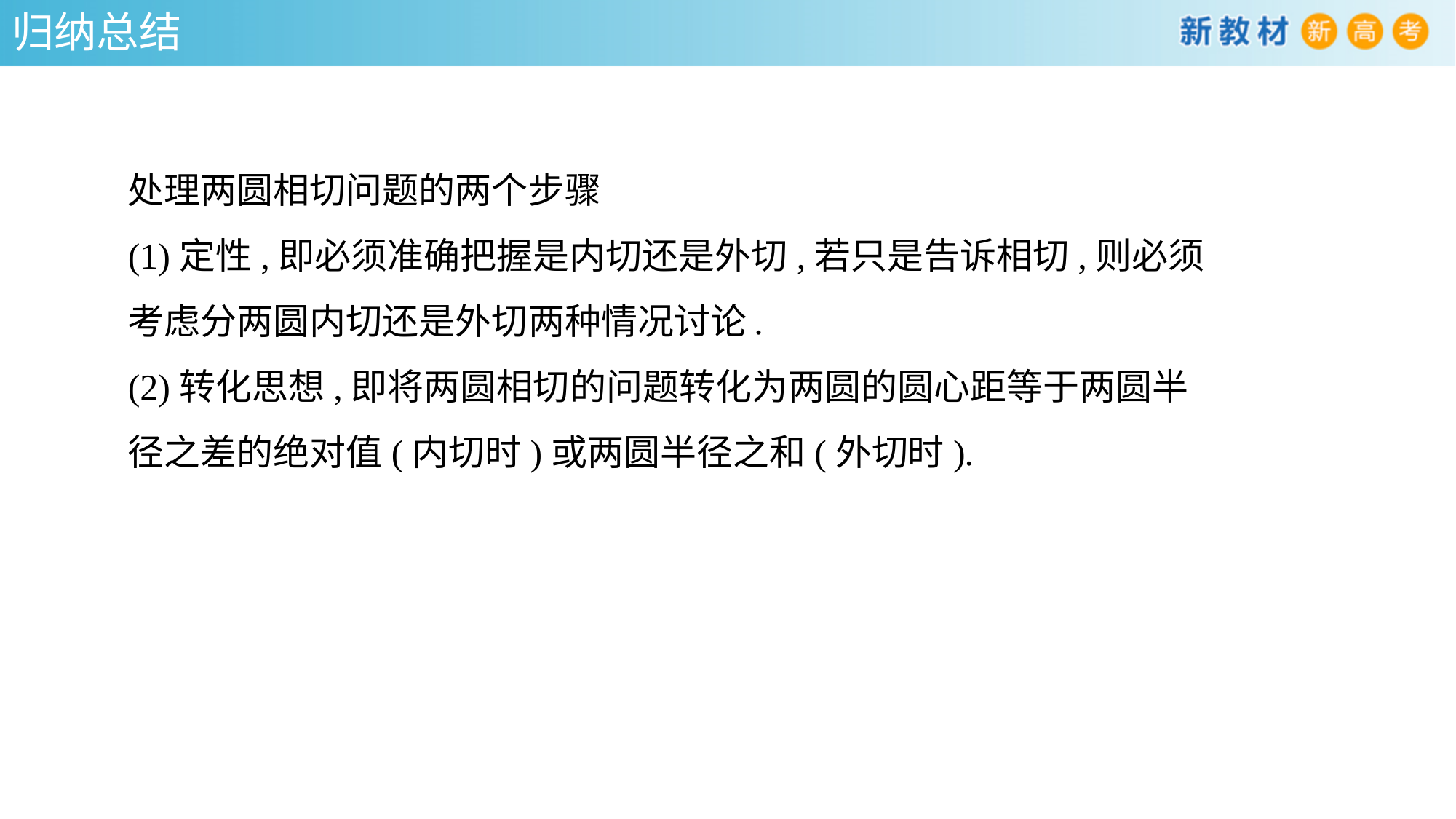

归纳总结
处理两圆相切问题的两个步骤
(1)定性,即必须准确把握是内切还是外切,若只是告诉相切,则必须考虑分两圆内切还是外切两种情况讨论.
(2)转化思想,即将两圆相切的问题转化为两圆的圆心距等于两圆半径之差的绝对值(内切时)或两圆半径之和(外切时).